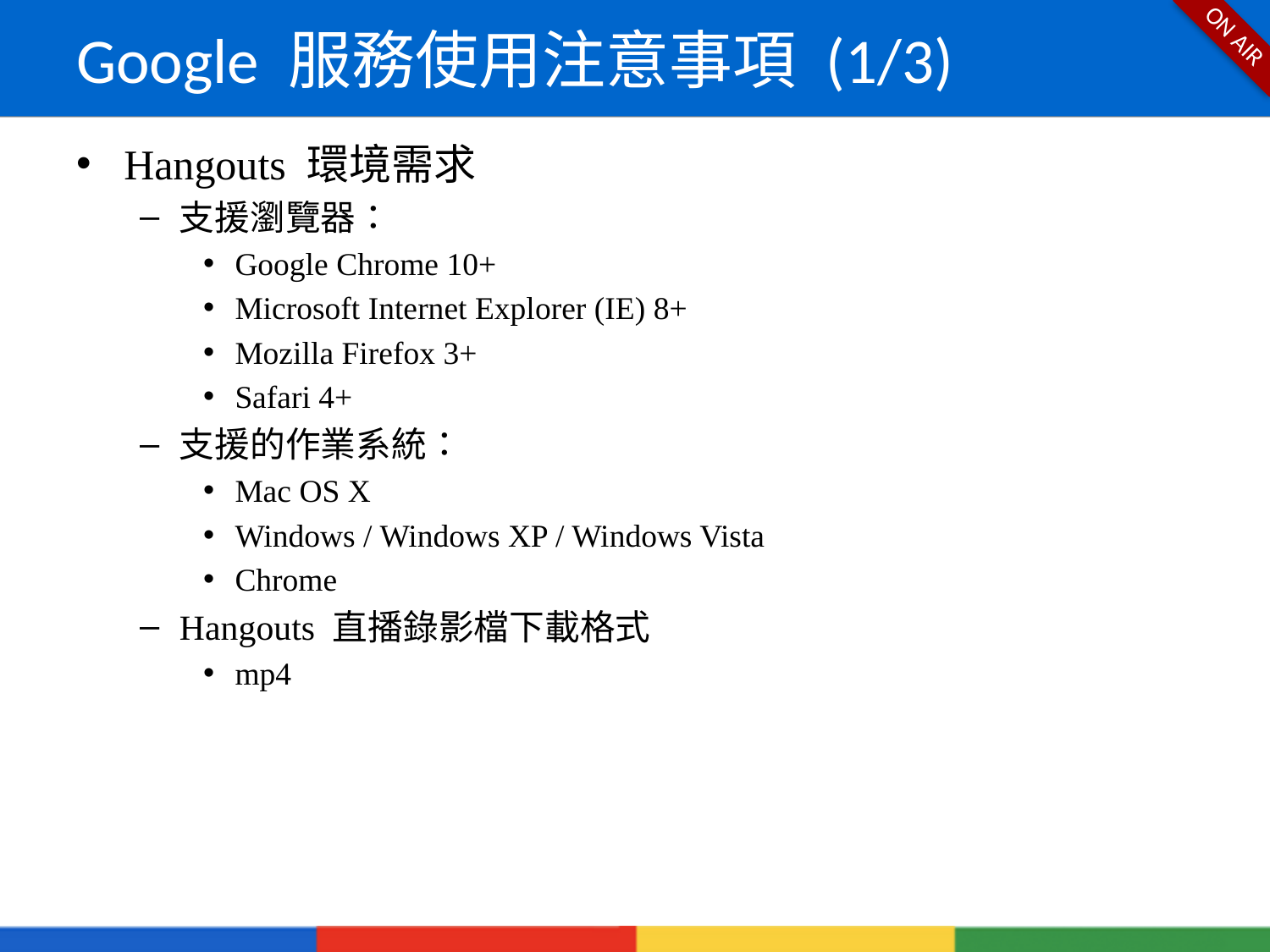

# Google 服務使用注意事項 (1/3)
Hangouts 環境需求
支援瀏覽器：
Google Chrome 10+
Microsoft Internet Explorer (IE) 8+
Mozilla Firefox 3+
Safari 4+
支援的作業系統：
Mac OS X
Windows / Windows XP / Windows Vista
Chrome
Hangouts 直播錄影檔下載格式
mp4